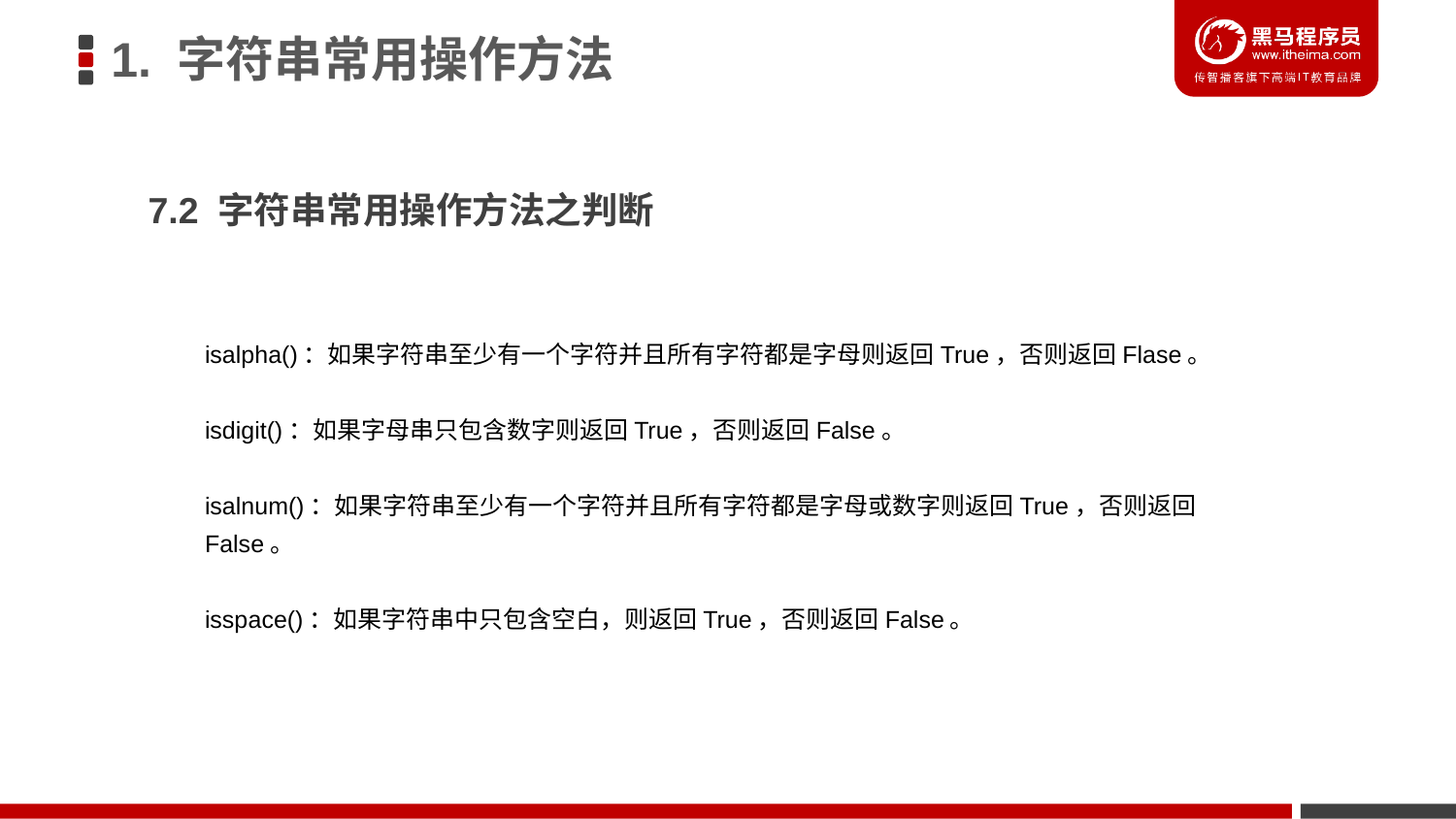

1. 字符串常用操作方法
7.2 字符串常用操作方法之判断
isalpha()：如果字符串至少有一个字符并且所有字符都是字母则返回True，否则返回Flase。

isdigit()：如果字母串只包含数字则返回True，否则返回False。

isalnum()：如果字符串至少有一个字符并且所有字符都是字母或数字则返回True，否则返回False。

isspace()：如果字符串中只包含空白，则返回True，否则返回False。